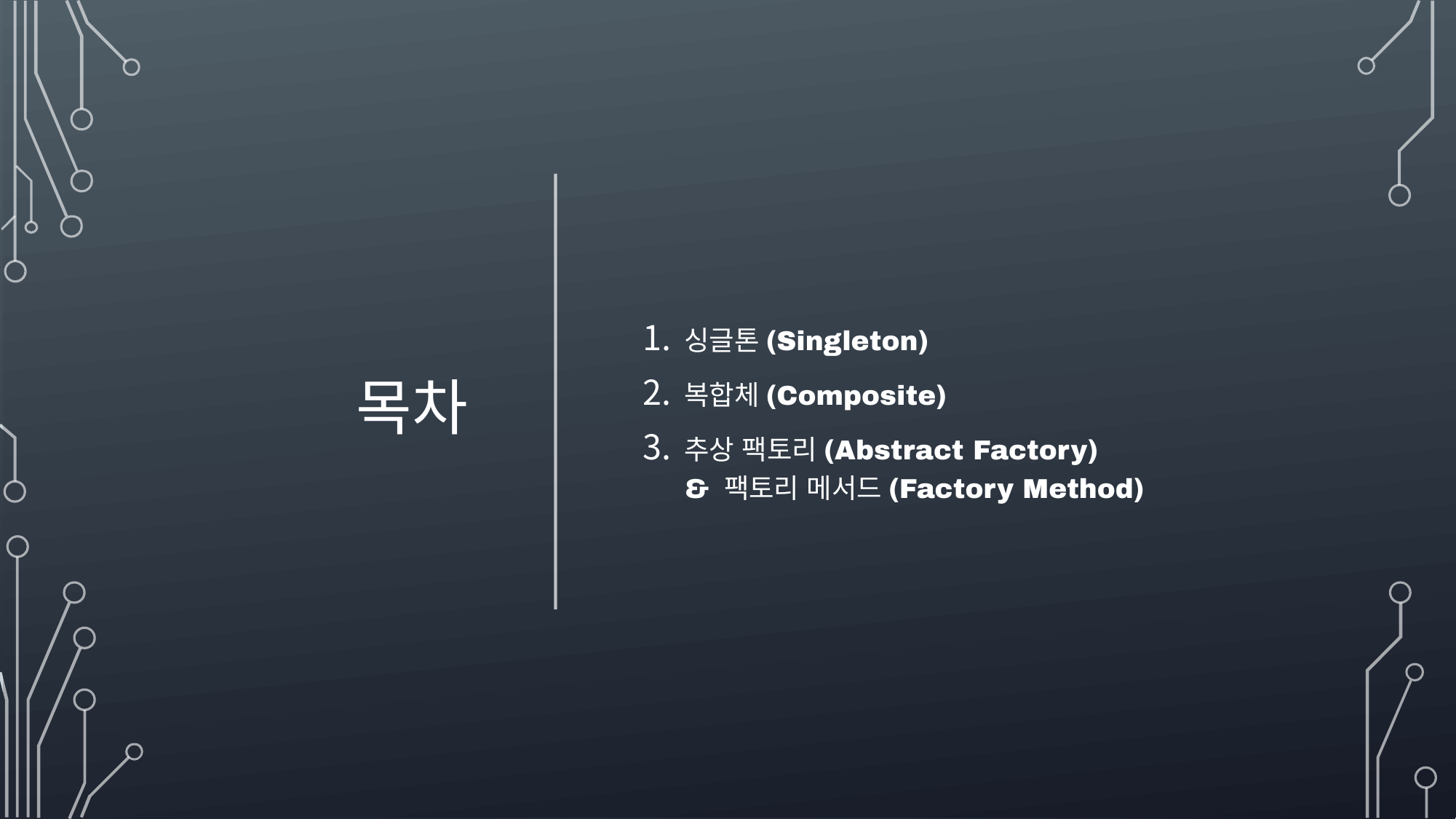

# 목차
싱글톤(Singleton)
복합체(Composite)
추상 팩토리(Abstract Factory)                     & 팩토리 메서드(Factory Method)